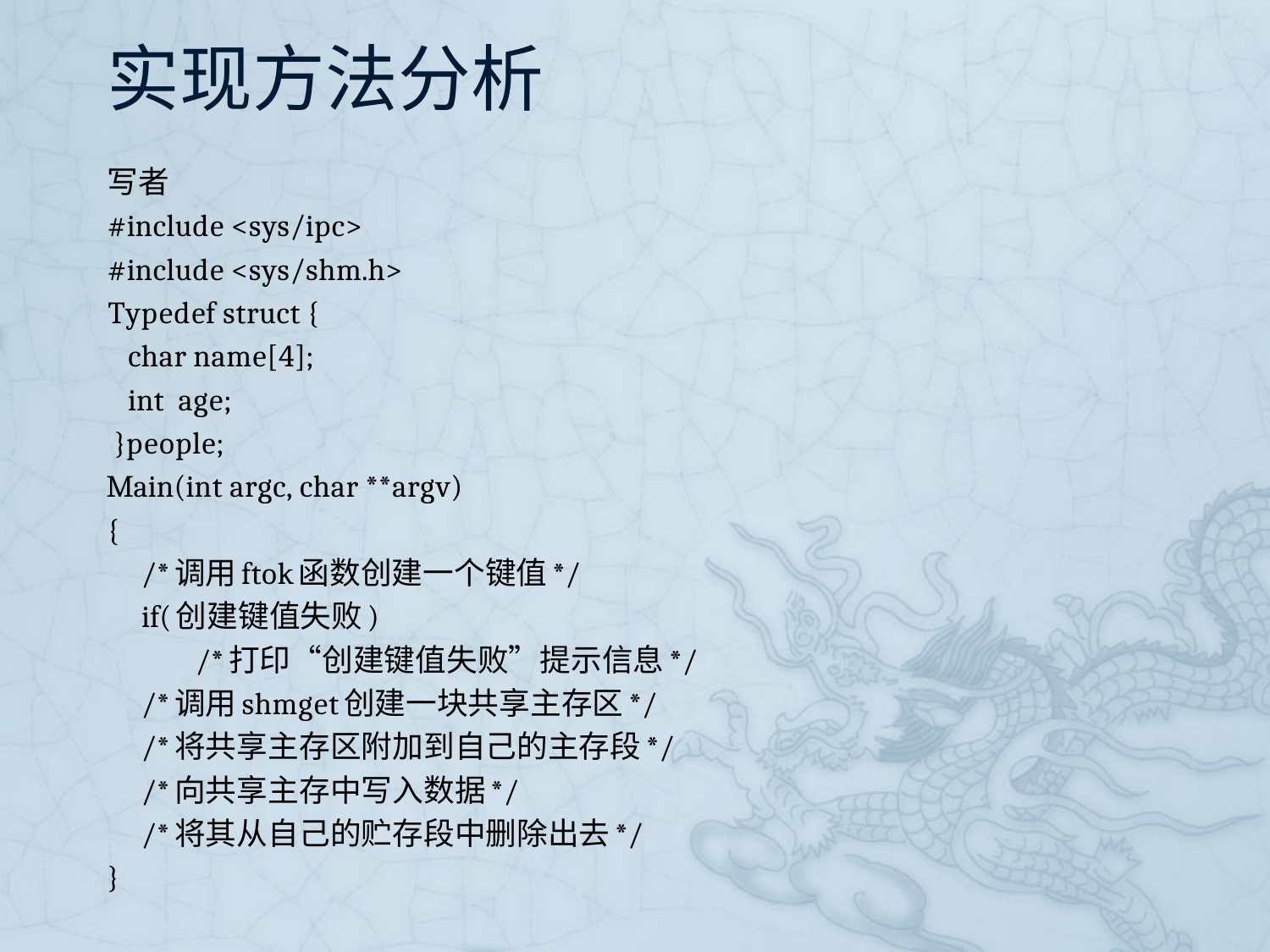

# 实现方法分析
写者
#include <sys/ipc>
#include <sys/shm.h>
Typedef struct {
   char name[4];
   int  age;
 }people;
Main(int argc, char **argv)
{
     /*调用ftok函数创建一个键值*/
     if(创建键值失败)
             /*打印“创建键值失败”提示信息*/
     /*调用shmget创建一块共享主存区*/
     /*将共享主存区附加到自己的主存段*/
     /*向共享主存中写入数据*/
     /*将其从自己的贮存段中删除出去*/
}